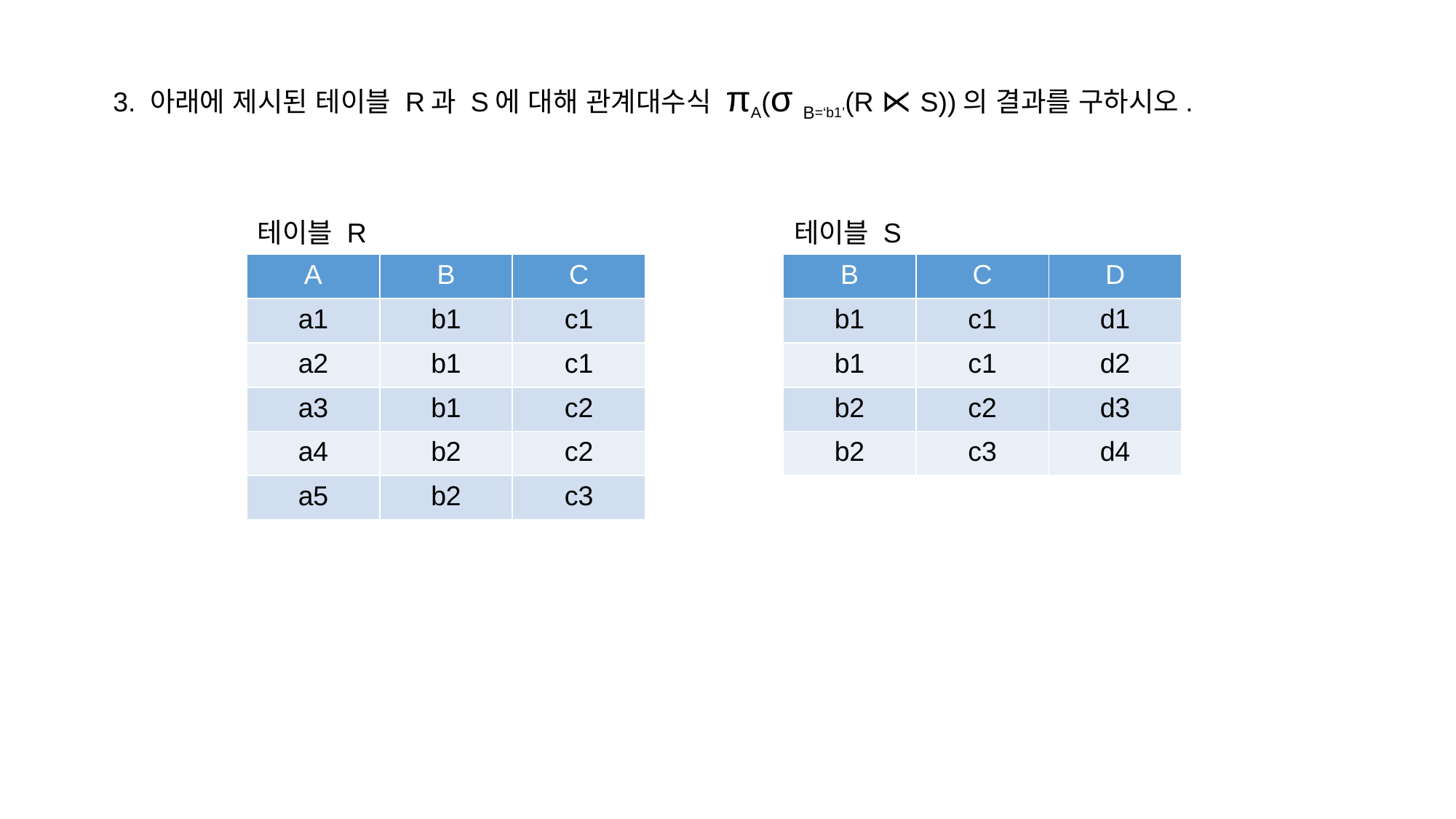

3. 아래에 제시된 테이블 R과 S에 대해 관계대수식 πA(σ B=‘b1’(R ⋉ S))의 결과를 구하시오.
테이블 R
테이블 S
| A | B | C |
| --- | --- | --- |
| a1 | b1 | c1 |
| a2 | b1 | c1 |
| a3 | b1 | c2 |
| a4 | b2 | c2 |
| a5 | b2 | c3 |
| B | C | D |
| --- | --- | --- |
| b1 | c1 | d1 |
| b1 | c1 | d2 |
| b2 | c2 | d3 |
| b2 | c3 | d4 |